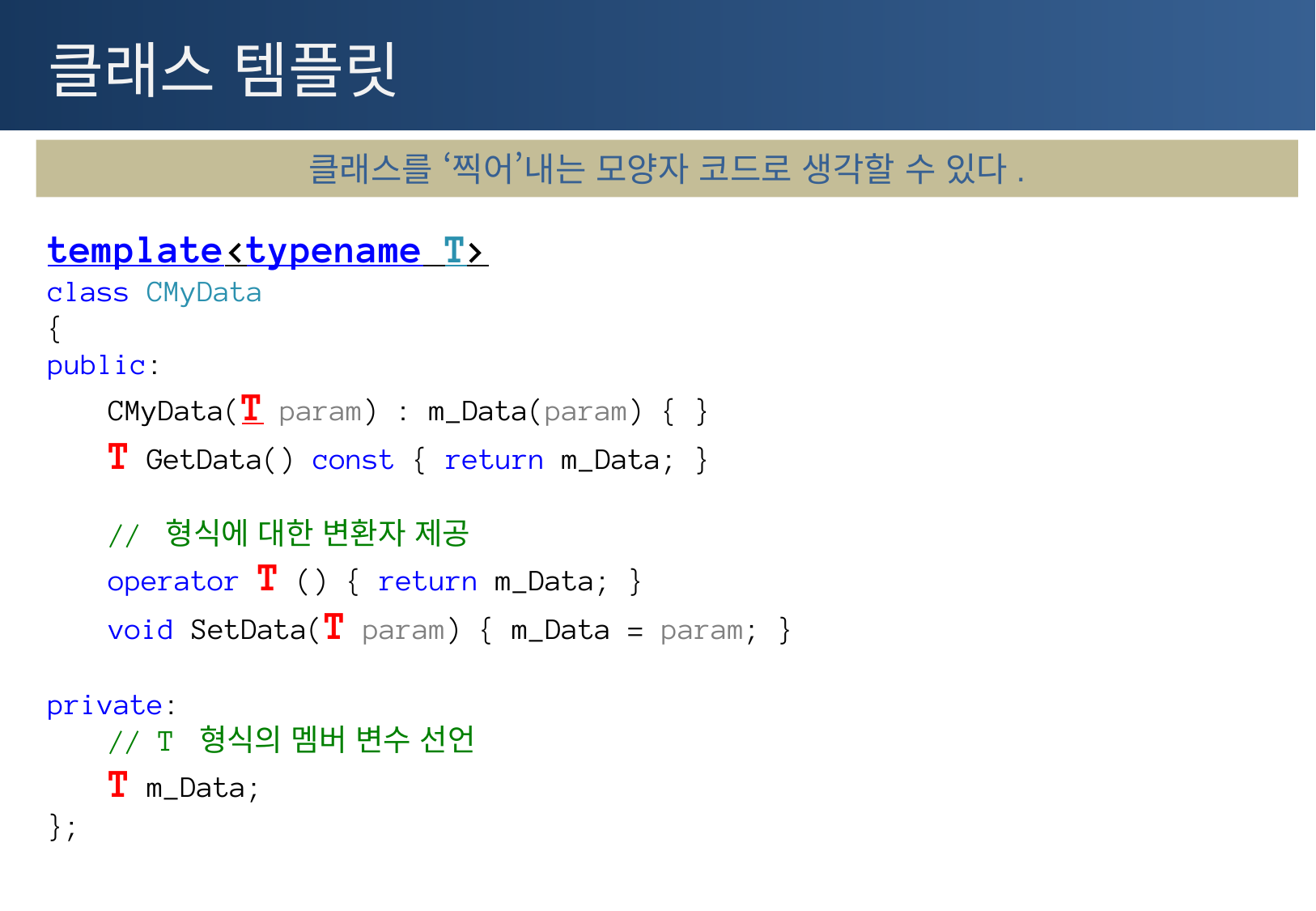

# 클래스 템플릿
클래스를 ‘찍어’내는 모양자 코드로 생각할 수 있다.
template<typename T>
class CMyData
{
public:
CMyData(T param) : m_Data(param) { }
T GetData() const { return m_Data; }

// 형식에 대한 변환자 제공
operator T () { return m_Data; }
void SetData(T param) { m_Data = param; }

private:
// T 형식의 멤버 변수 선언
T m_Data;
};